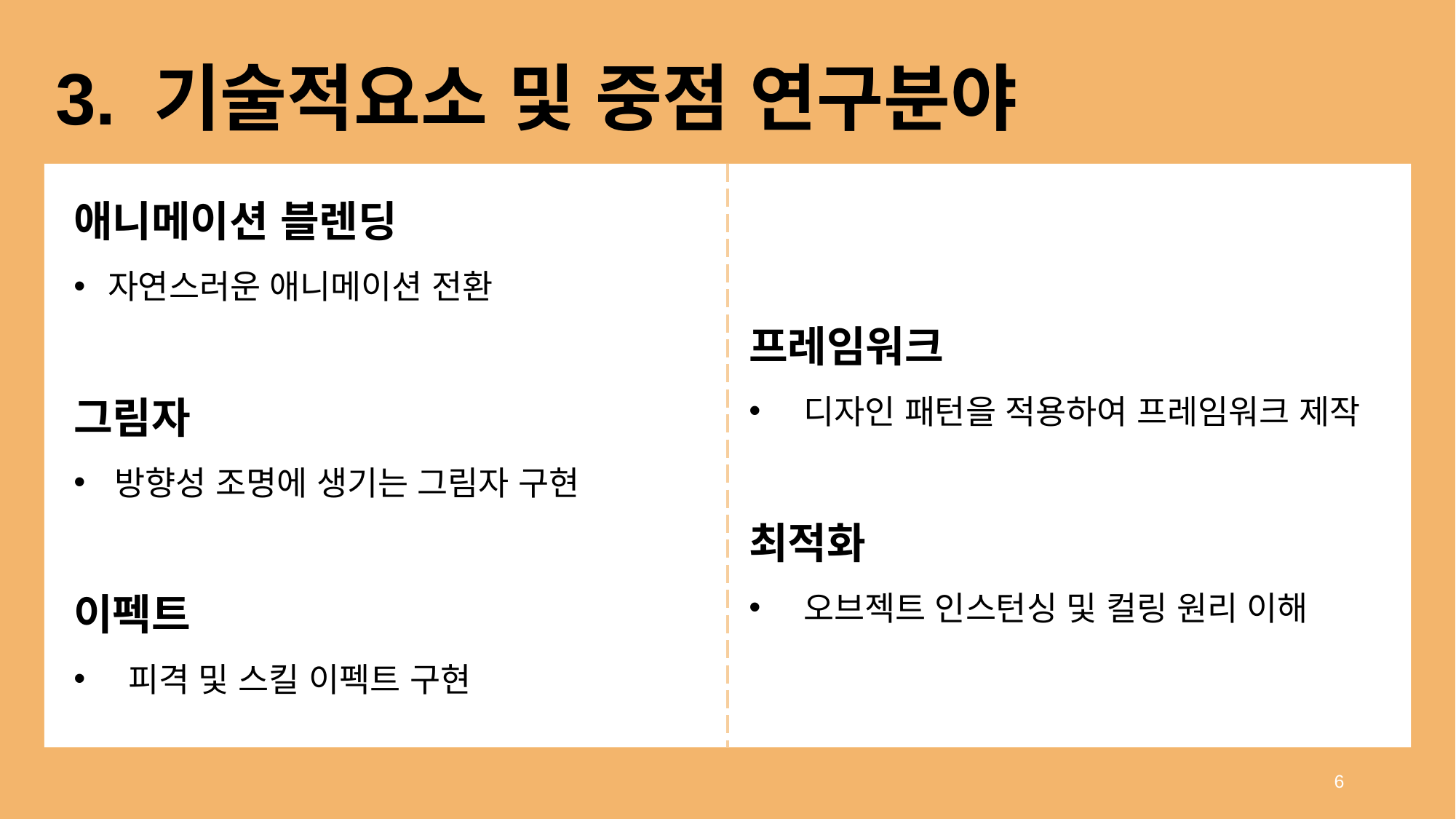

3. 기술적요소 및 중점 연구분야

애니메이션 블렌딩
자연스러운 애니메이션 전환

그림자
방향성 조명에 생기는 그림자 구현

이펙트
피격 및 스킬 이펙트 구현

프레임워크
디자인 패턴을 적용하여 프레임워크 제작

최적화
오브젝트 인스턴싱 및 컬링 원리 이해
6